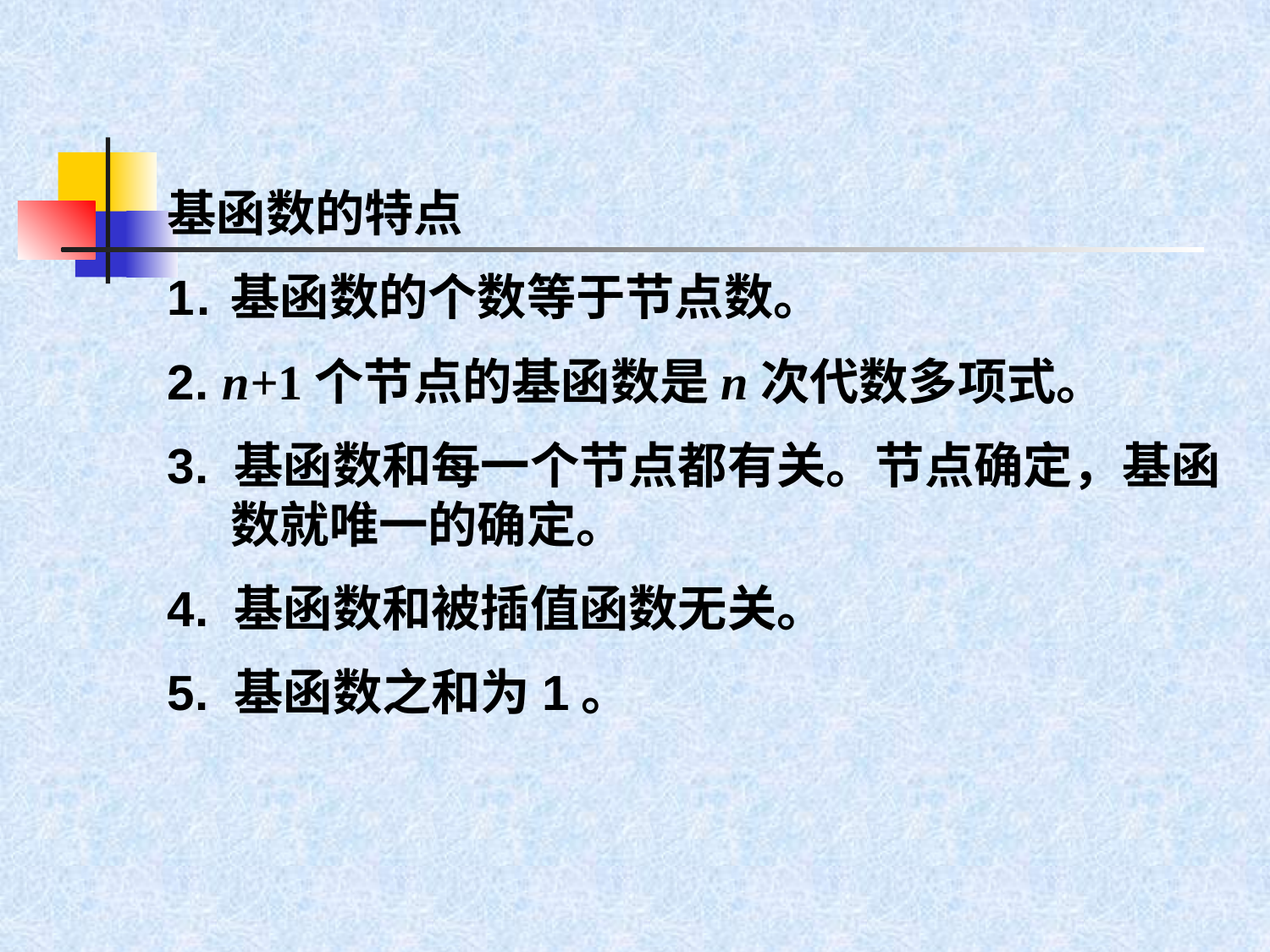

基函数的特点
基函数的个数等于节点数。
2. n+1个节点的基函数是n次代数多项式。
3. 基函数和每一个节点都有关。节点确定，基函数就唯一的确定。
4. 基函数和被插值函数无关。
5. 基函数之和为1。